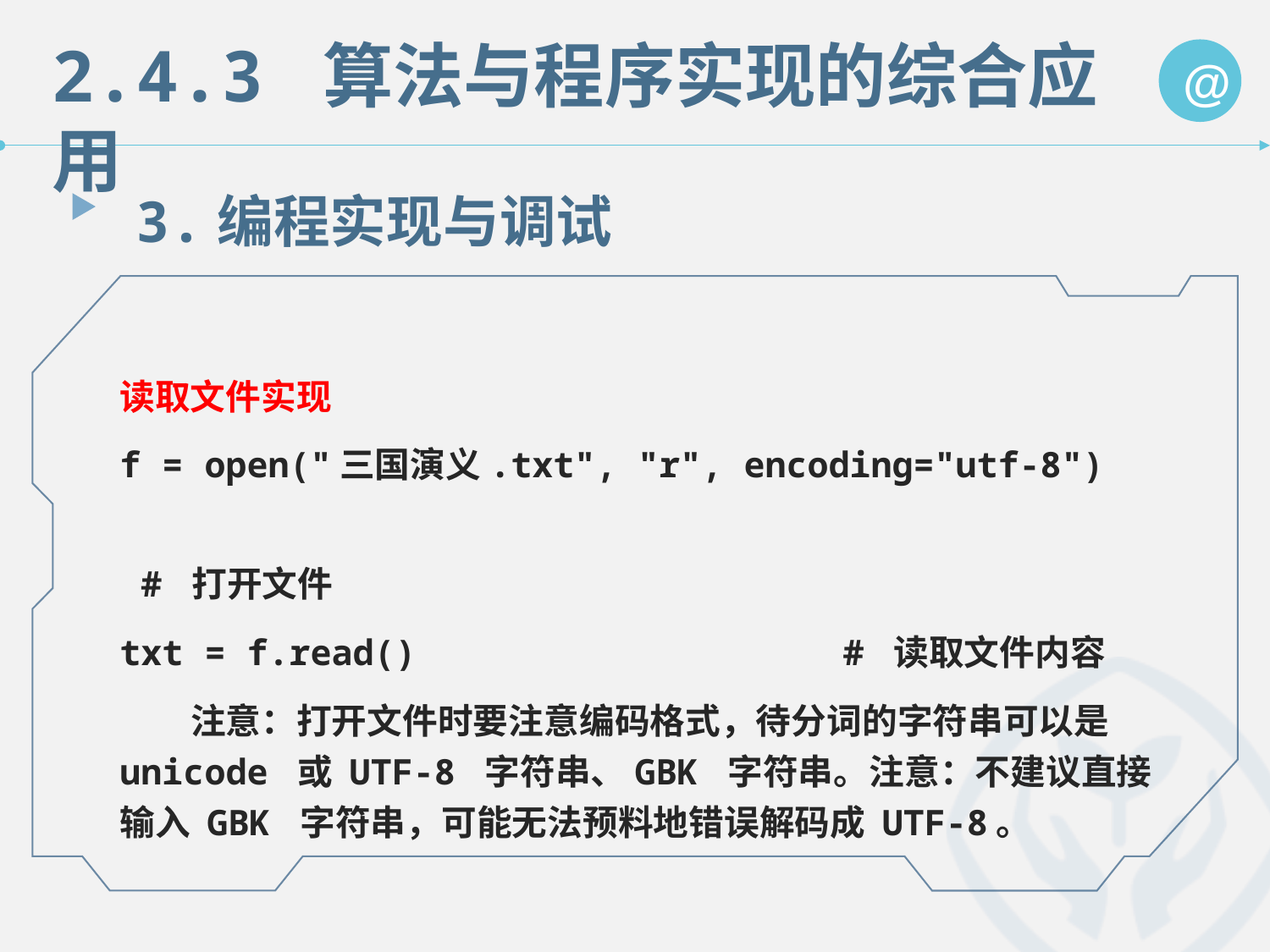

2.4.3 算法与程序实现的综合应用
@
3.编程实现与调试

读取文件实现
f = open("三国演义.txt", "r", encoding="utf-8")
 # 打开文件
txt = f.read() 　　　　　　　　　　　# 读取文件内容
　　注意：打开文件时要注意编码格式，待分词的字符串可以是 unicode 或 UTF-8 字符串、GBK 字符串。注意：不建议直接输入 GBK 字符串，可能无法预料地错误解码成 UTF-8。